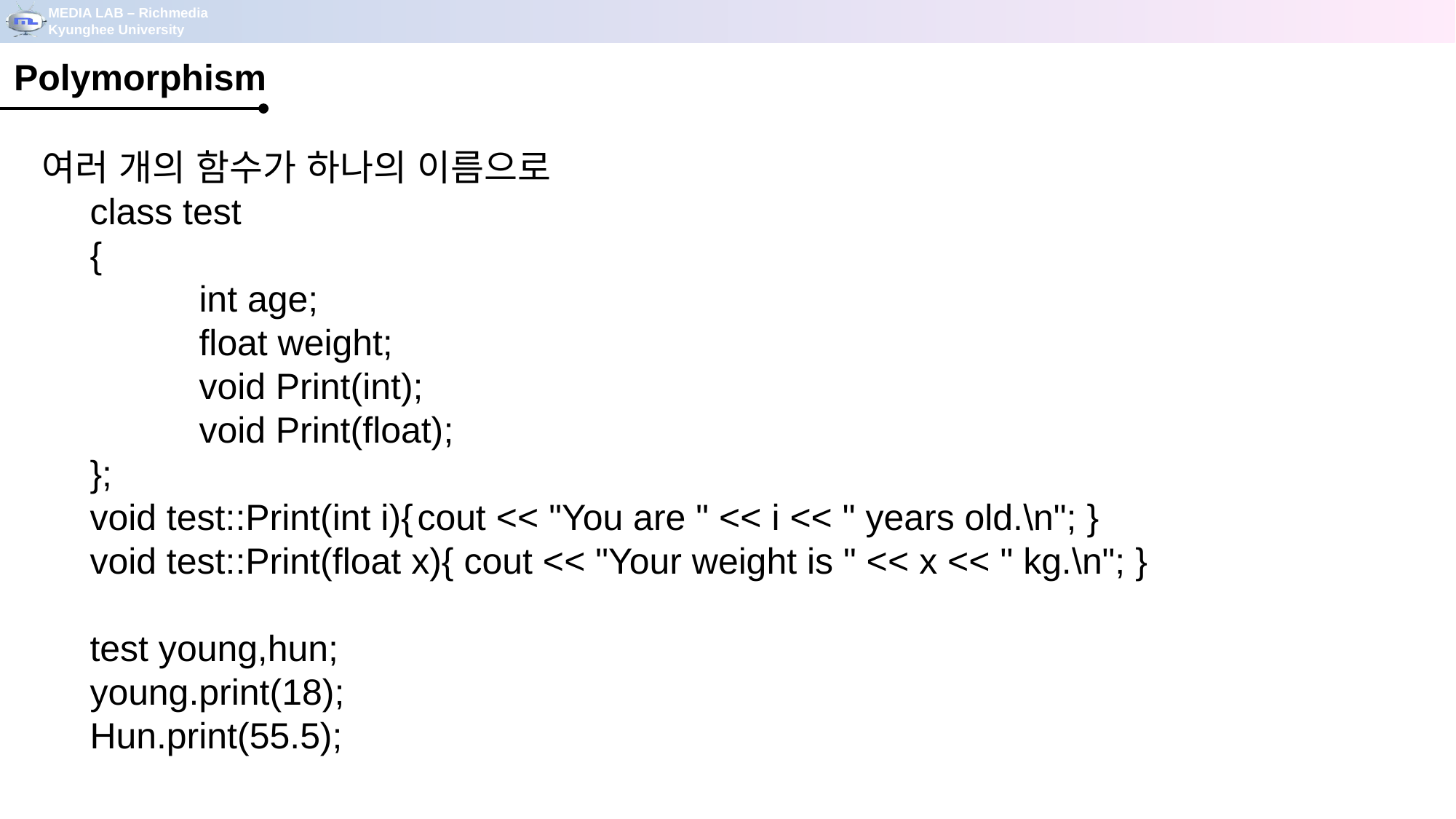

Polymorphism
여러 개의 함수가 하나의 이름으로
class test
{
	int age;
	float weight;
	void Print(int);
	void Print(float);
};
void test::Print(int i){	cout << "You are " << i << " years old.\n"; }
void test::Print(float x){ cout << "Your weight is " << x << " kg.\n"; }

test young,hun;
young.print(18);
Hun.print(55.5);